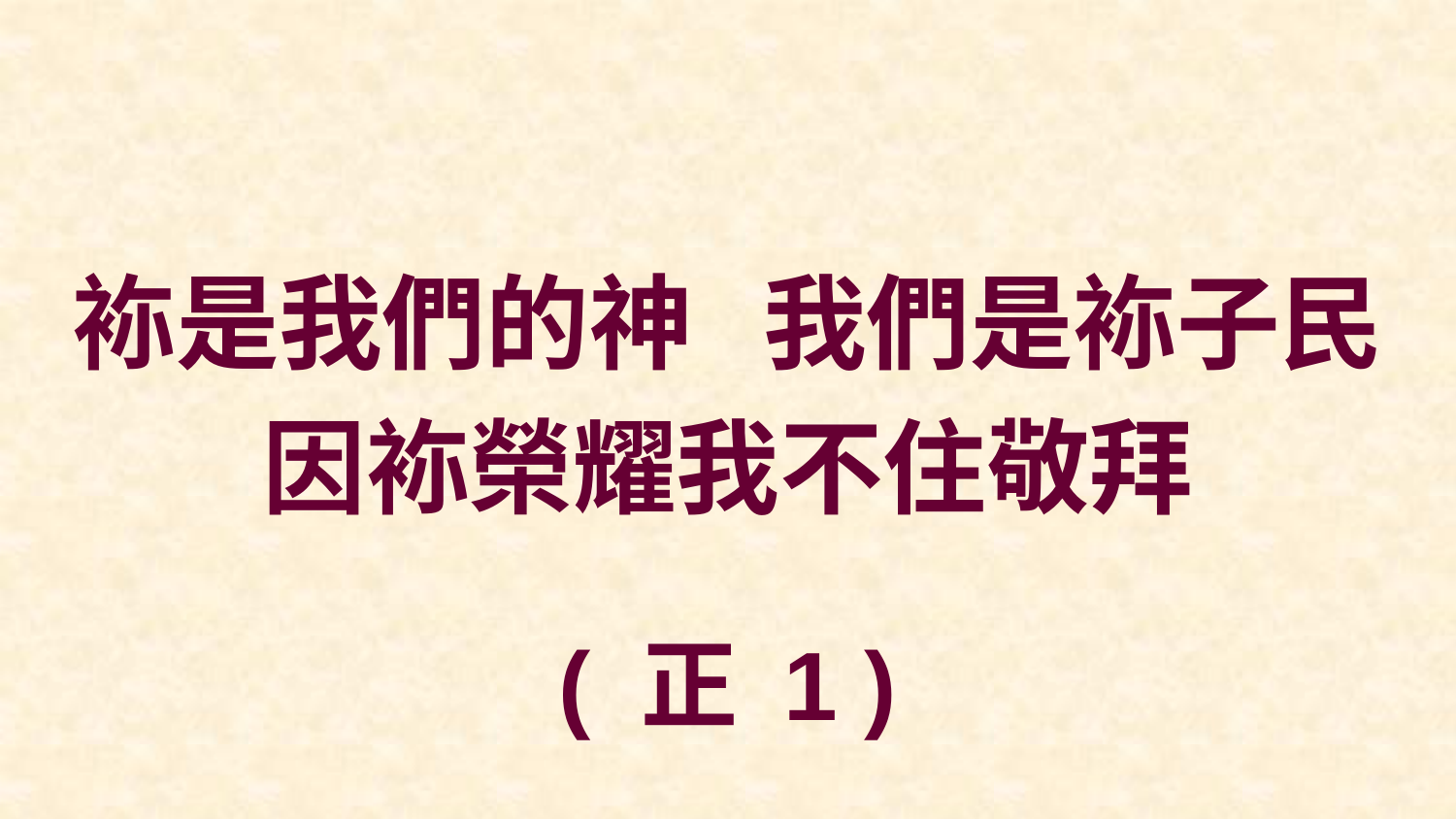

袮是我們的神   我們是袮子民
因袮榮耀我不住敬拜
( 正 1 )